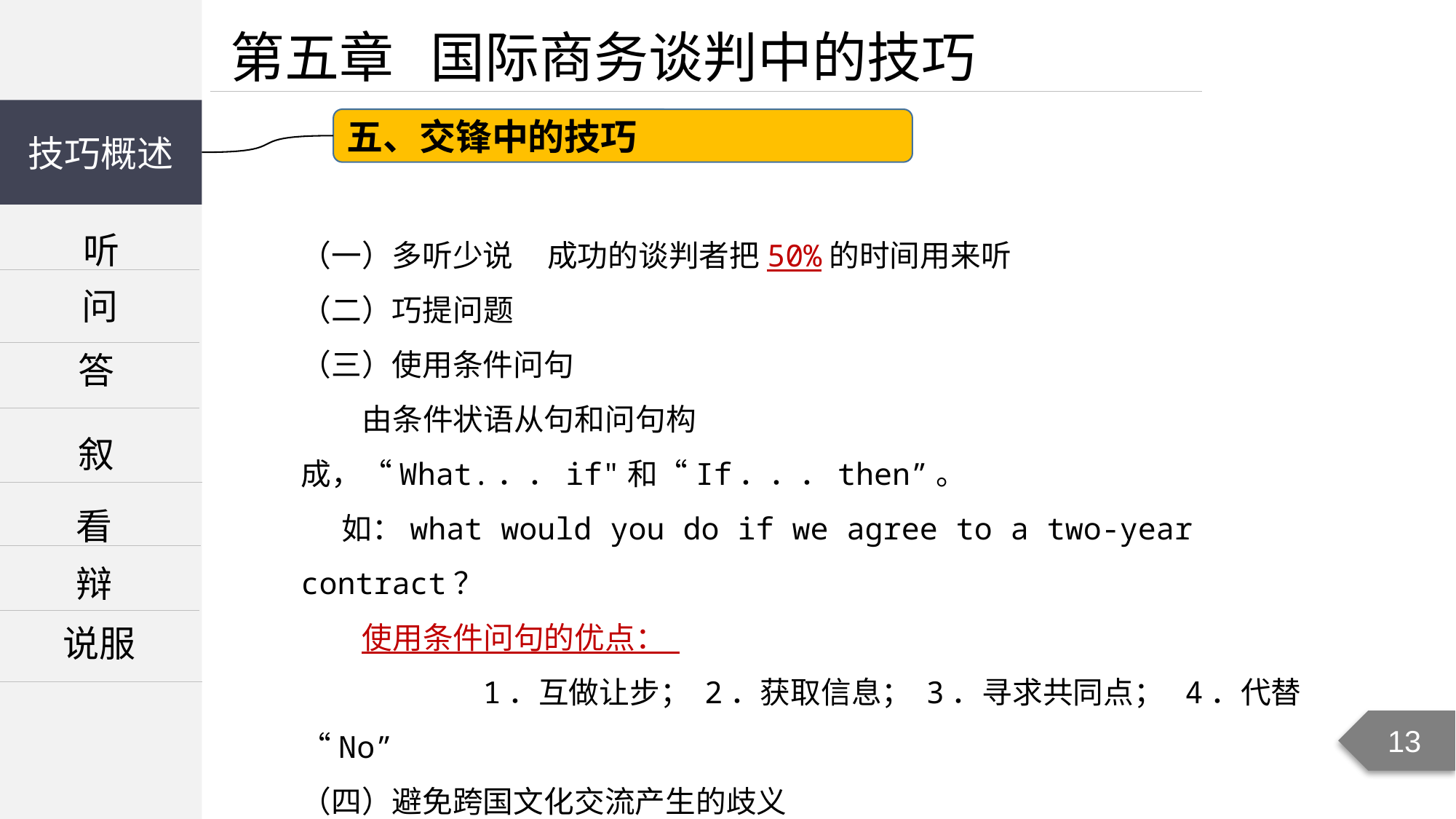

第五章   国际商务谈判中的技巧
技巧概述
五、交锋中的技巧
听
（一）多听少说     成功的谈判者把50%的时间用来听
（二）巧提问题
（三）使用条件问句
        由条件状语从句和问句构成，“What.．．if"和“If．．．then”。
     如：what would you do if we agree to a two-year contract？
        使用条件问句的优点：
          1．互做让步； 2．获取信息； 3．寻求共同点；  4．代替“No”
（四）避免跨国文化交流产生的歧义
问
答
叙
看
辩
说服
13